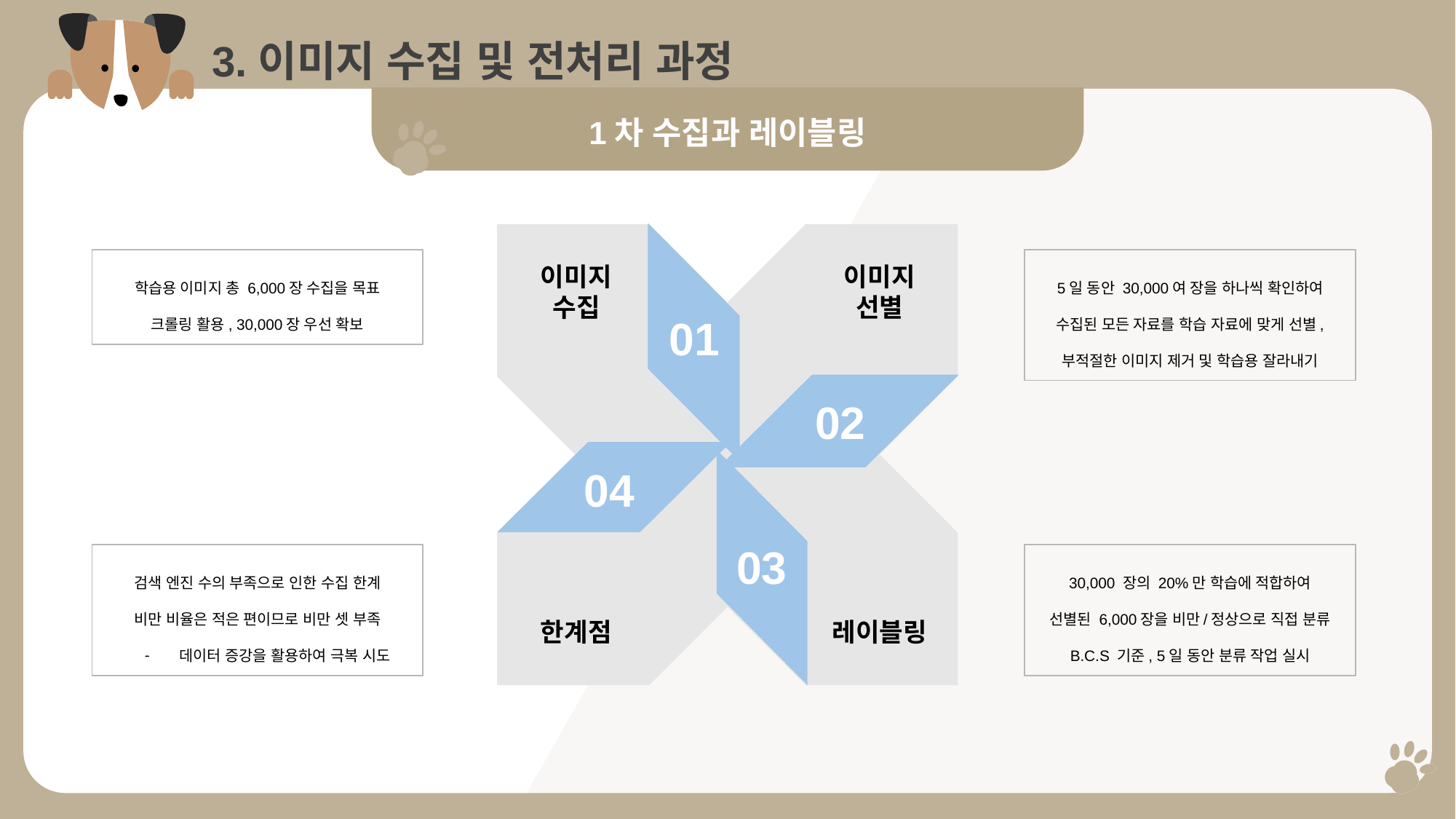

3.이미지 수집 및 전처리 과정

1차 수집과 레이블링

이미지
수집
이미지
선별
한계점
레이블링
학습용 이미지 총 6,000장 수집을 목표
크롤링 활용, 30,000장 우선 확보
5일 동안 30,000여 장을 하나씩 확인하여
수집된 모든 자료를 학습 자료에 맞게 선별,
부적절한 이미지 제거 및 학습용 잘라내기
검색 엔진 수의 부족으로 인한 수집 한계
비만 비율은 적은 편이므로 비만 셋 부족
데이터 증강을 활용하여 극복 시도
30,000 장의 20%만 학습에 적합하여
선별된 6,000장을 비만/정상으로 직접 분류
B.C.S 기준, 5일 동안 분류 작업 실시
01
02
04
03